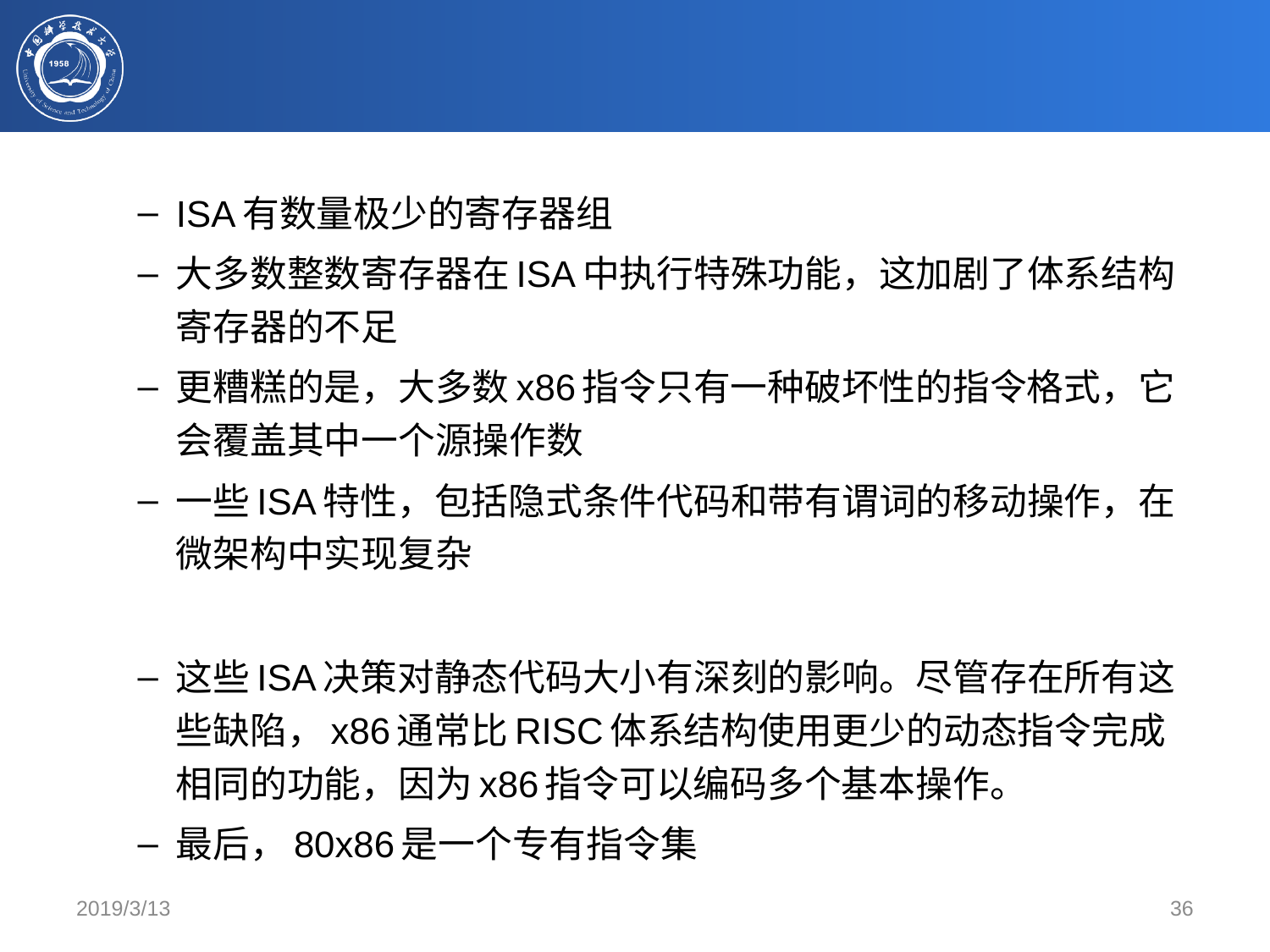

#
ISA有数量极少的寄存器组
大多数整数寄存器在ISA中执行特殊功能，这加剧了体系结构寄存器的不足
更糟糕的是，大多数x86指令只有一种破坏性的指令格式，它会覆盖其中一个源操作数
一些ISA特性，包括隐式条件代码和带有谓词的移动操作，在微架构中实现复杂

这些ISA决策对静态代码大小有深刻的影响。尽管存在所有这些缺陷，x86通常比RISC体系结构使用更少的动态指令完成相同的功能，因为x86指令可以编码多个基本操作。
最后，80x86是一个专有指令集

2019/3/13
36